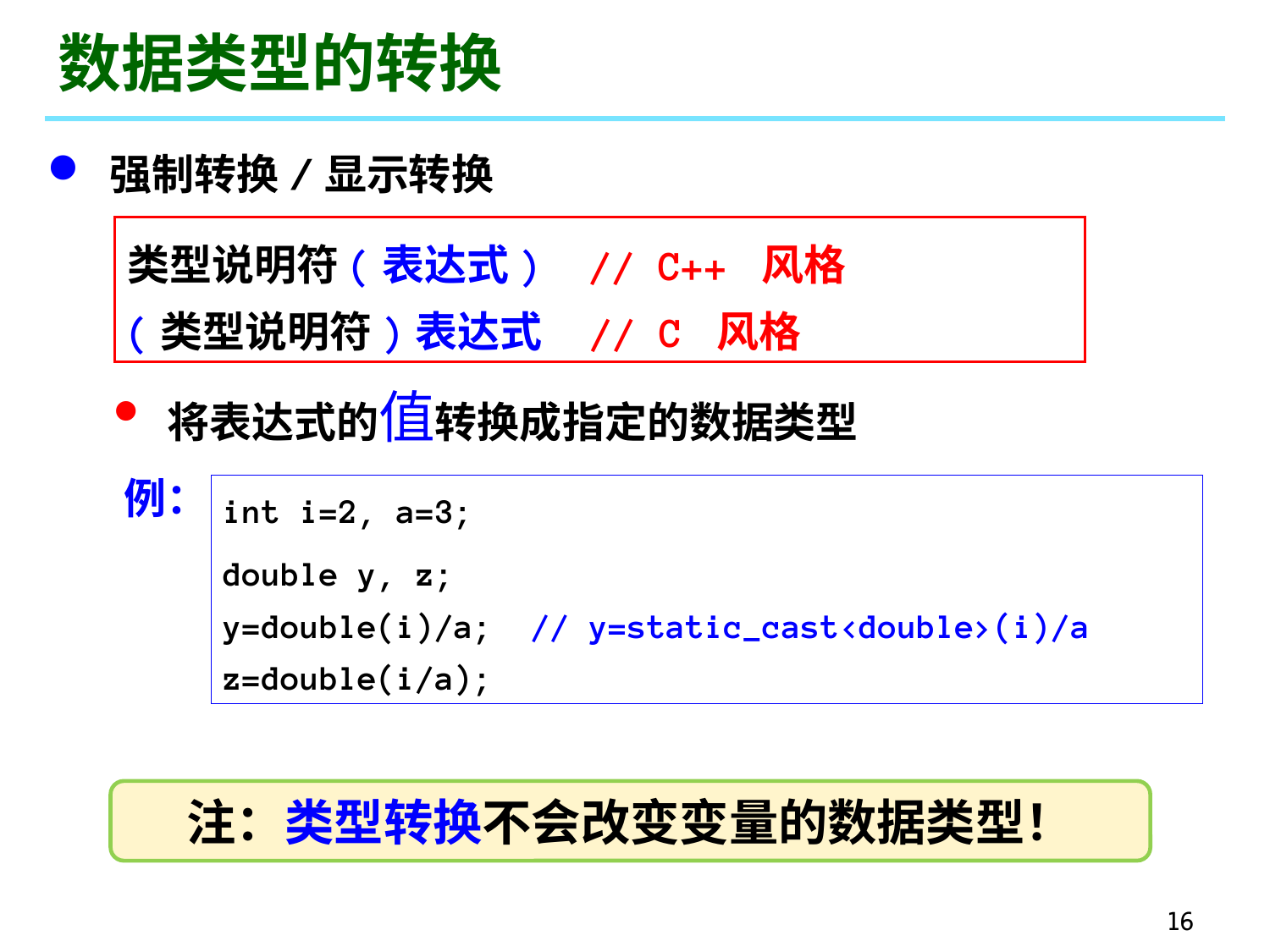

# 数据类型的转换
 强制转换/显示转换
类型说明符(表达式)    // C++ 风格
(类型说明符)表达式    // C 风格
 将表达式的值转换成指定的数据类型
例：
int i=2, a=3;
double y, z;
y=double(i)/a;  // y=static_cast<double>(i)/a
z=double(i/a);
注：类型转换不会改变变量的数据类型！
16